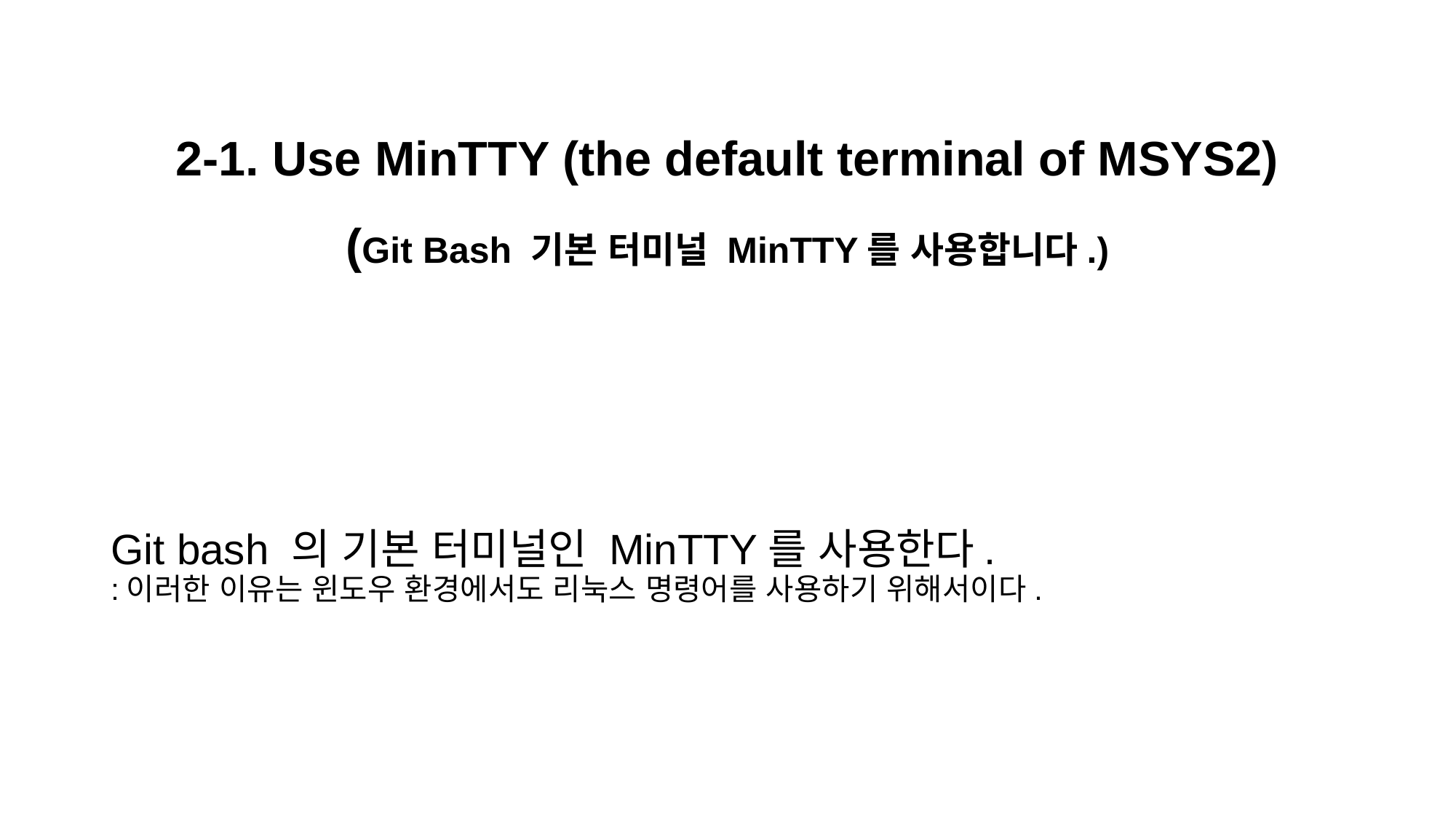

# 2-1. Use MinTTY (the default terminal of MSYS2) (Git Bash 기본 터미널 MinTTY를 사용합니다.)
Git bash 의 기본 터미널인 MinTTY를 사용한다. 			    :이러한 이유는 윈도우 환경에서도 리눅스 명령어를 사용하기 위해서이다.